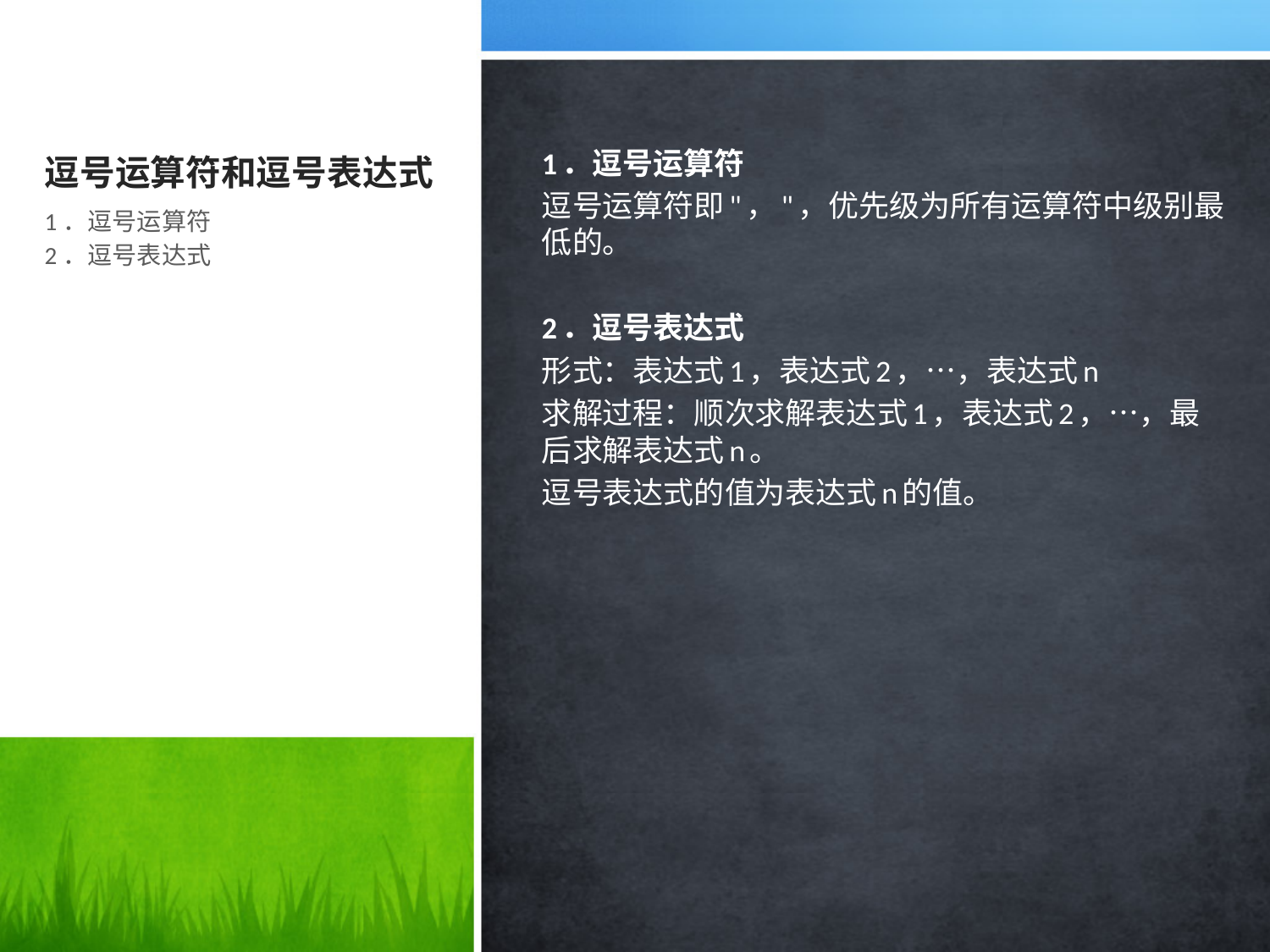

# 逗号运算符和逗号表达式
1．逗号运算符
逗号运算符即"，"，优先级为所有运算符中级别最低的。

2．逗号表达式
形式：表达式1，表达式2，…，表达式n
求解过程：顺次求解表达式1，表达式2，…，最后求解表达式n。
逗号表达式的值为表达式n的值。

1．逗号运算符
2．逗号表达式